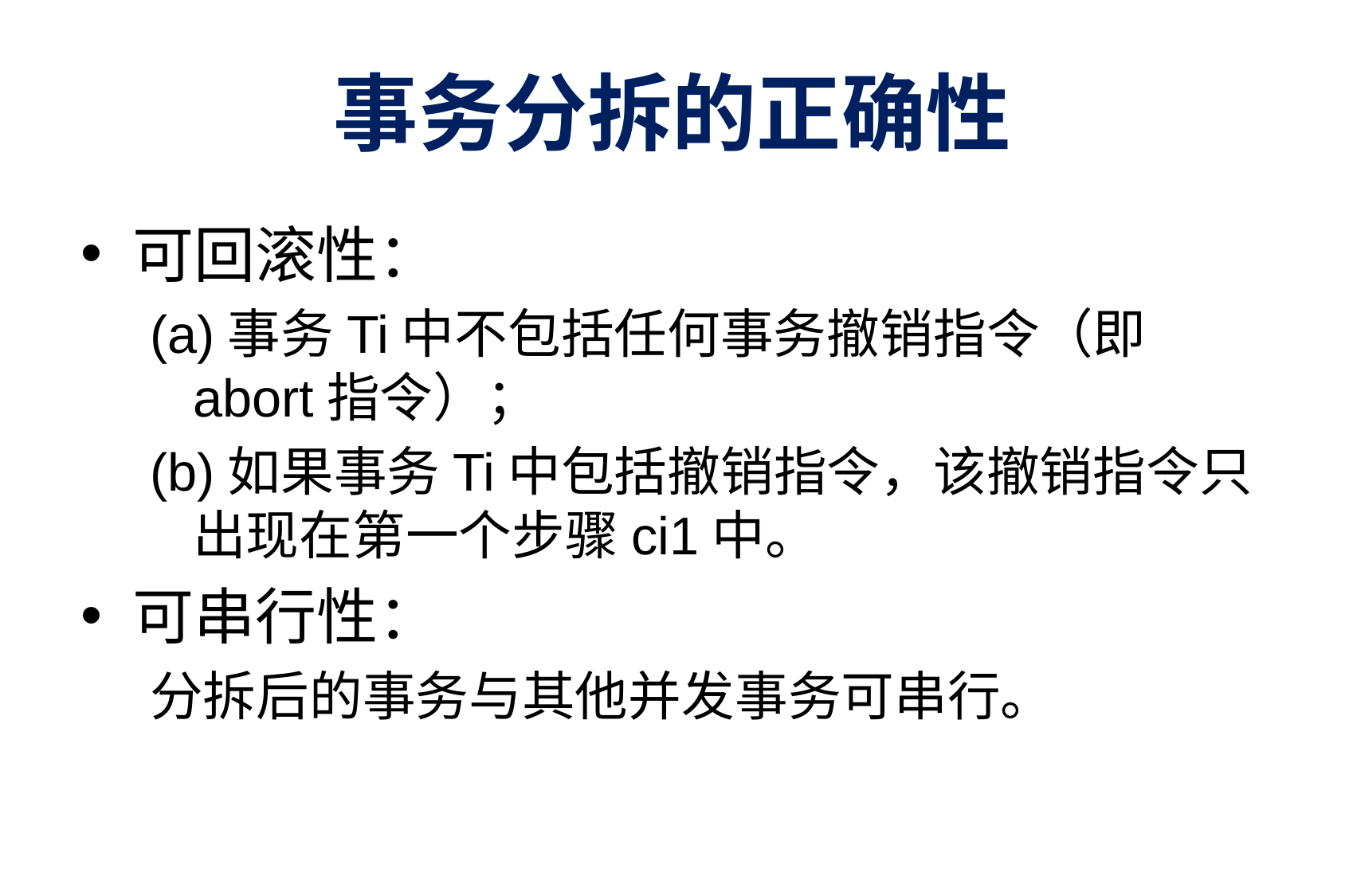

# 事务分拆的正确性
可回滚性：
(a)事务Ti中不包括任何事务撤销指令（即abort指令）；
(b)如果事务Ti中包括撤销指令，该撤销指令只出现在第一个步骤ci1中。
可串行性：
分拆后的事务与其他并发事务可串行。